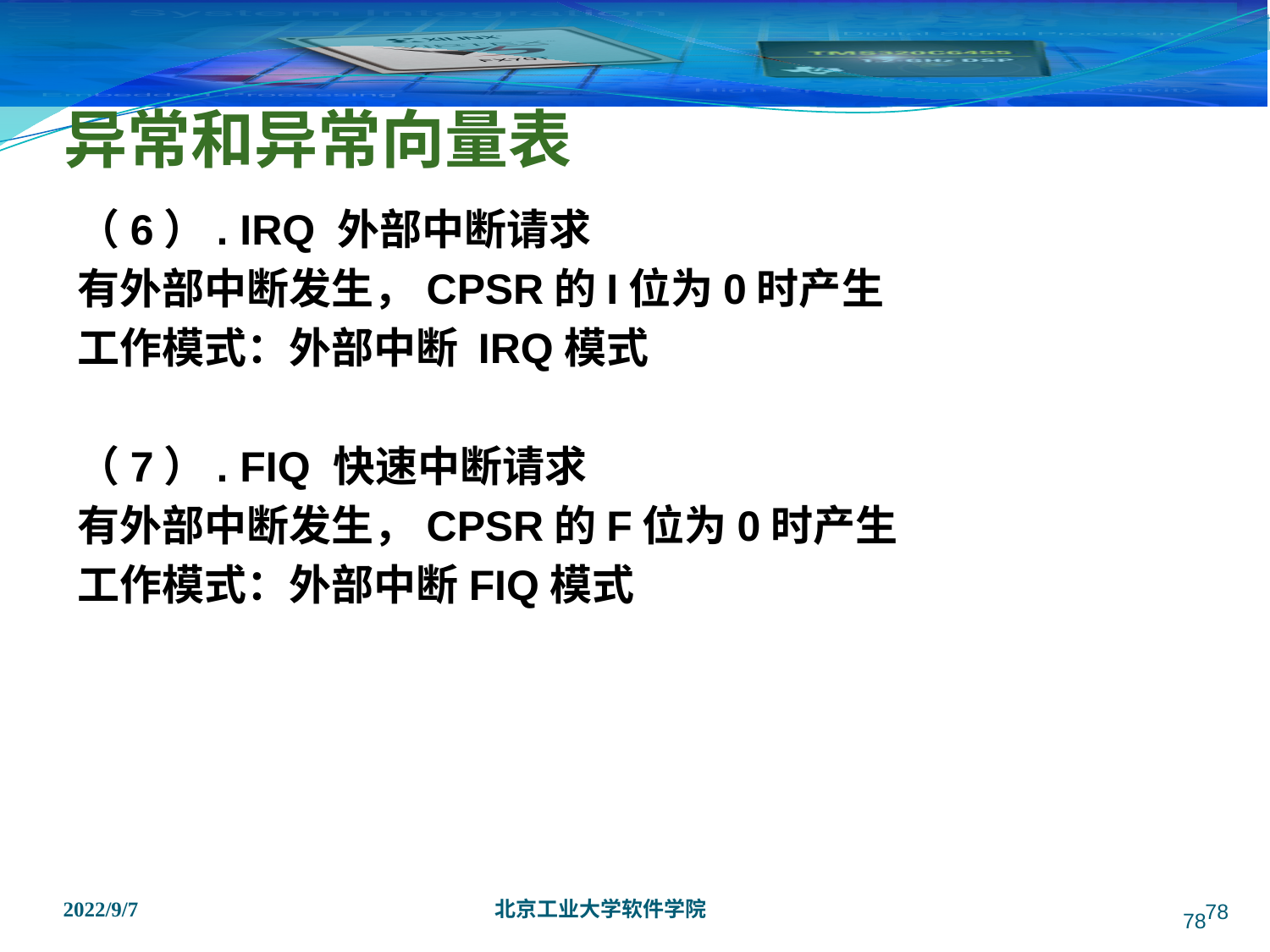

# 异常和异常向量表
（6）. IRQ 外部中断请求
有外部中断发生，CPSR的I位为0时产生
工作模式：外部中断 IRQ模式

（7）. FIQ 快速中断请求
有外部中断发生，CPSR的F位为0时产生
工作模式：外部中断FIQ模式
78